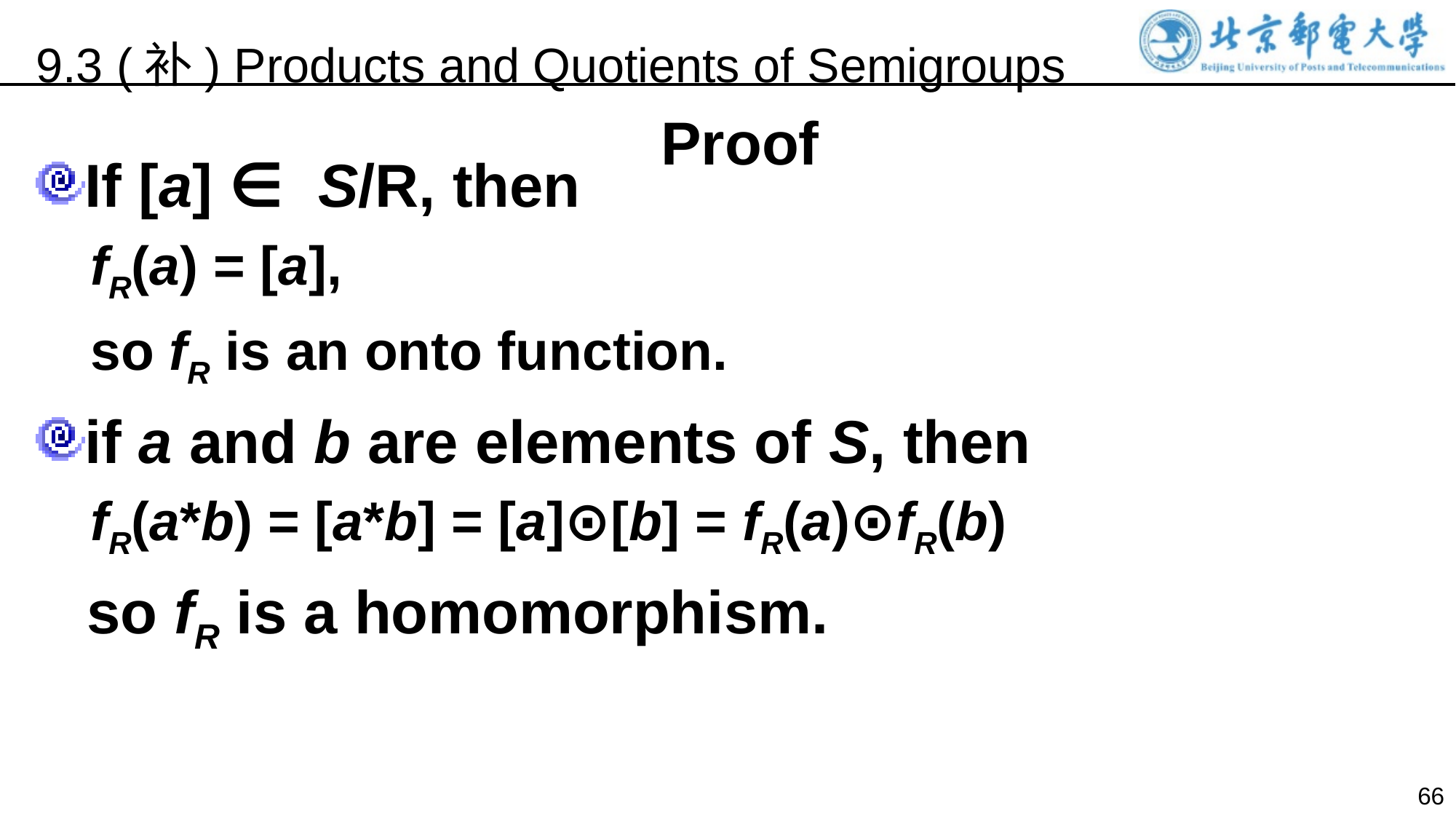

9.3 (补) Products and Quotients of Semigroups
Proof
If [a] ∈  S/R, then
fR(a) = [a],
so fR is an onto function.
if a and b are elements of S, then
fR(a*b) = [a*b] = [a]⊙[b] = fR(a)⊙fR(b)
   so fR is a homomorphism.